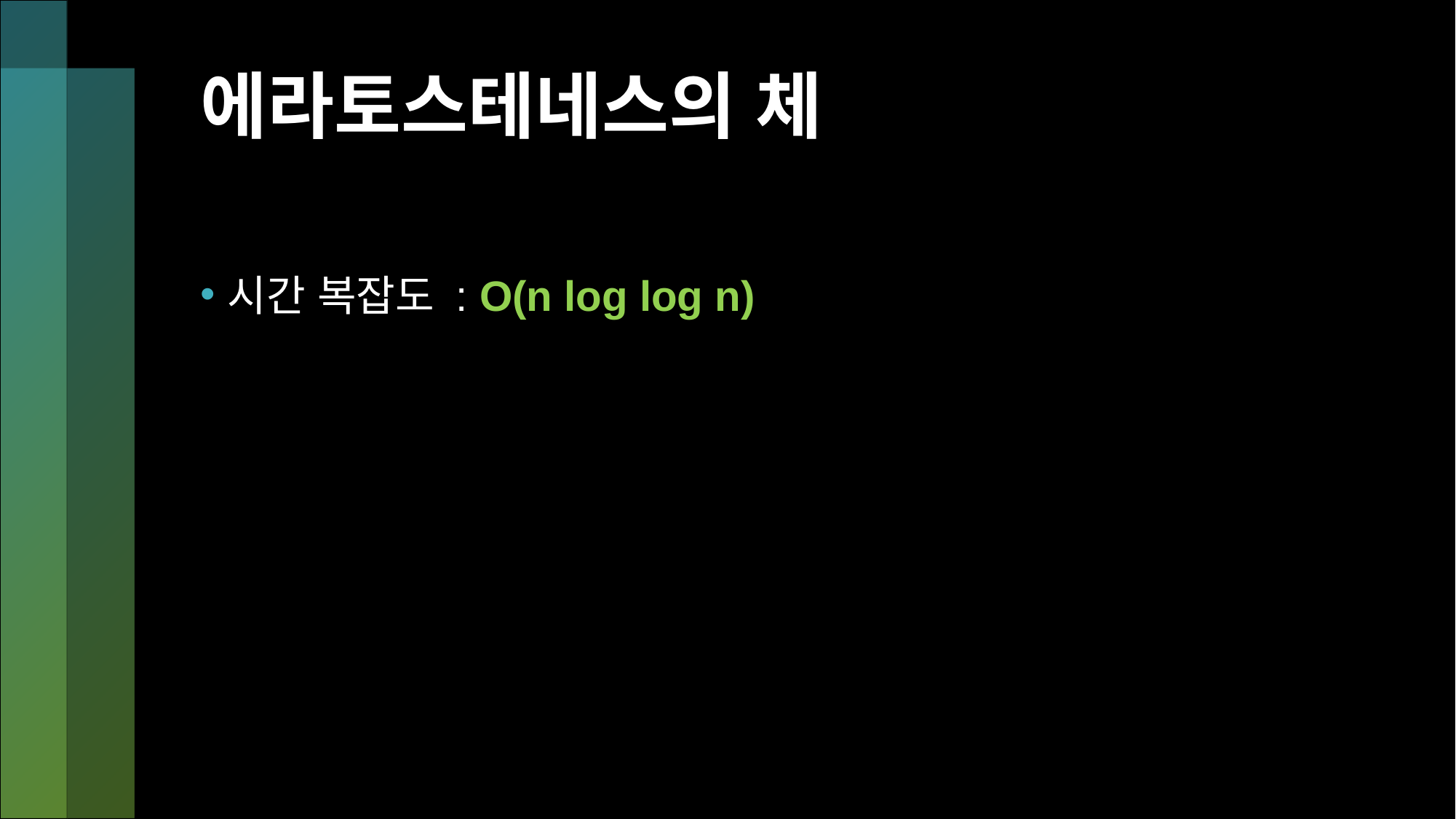

# 에라토스테네스의 체
시간 복잡도 : O(n log log n)